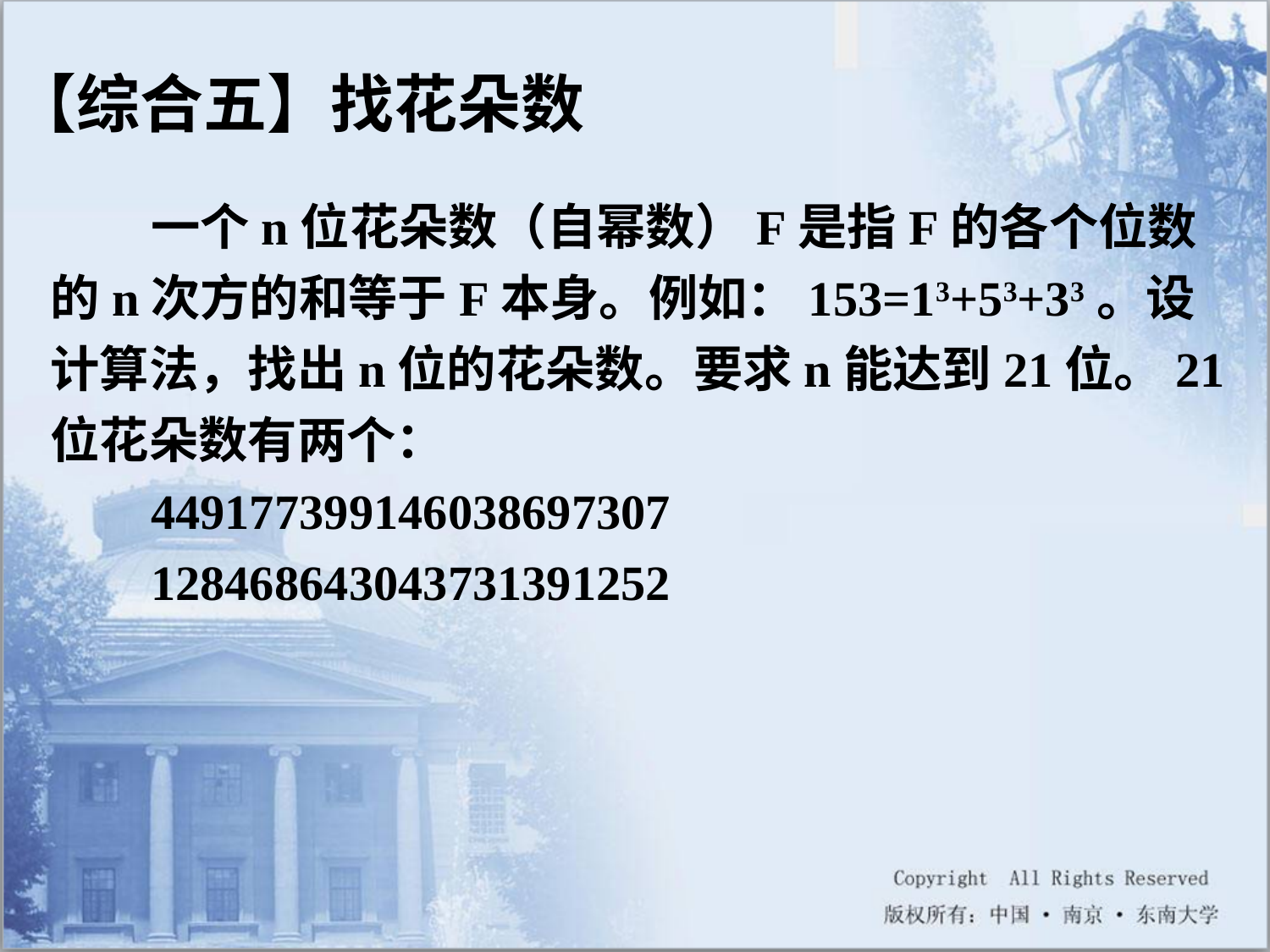

【综合五】找花朵数
一个n位花朵数（自幂数）F是指F的各个位数的n次方的和等于F本身。例如：153=13+53+33。设计算法，找出n位的花朵数。要求n能达到21位。21位花朵数有两个：
449177399146038697307
128468643043731391252